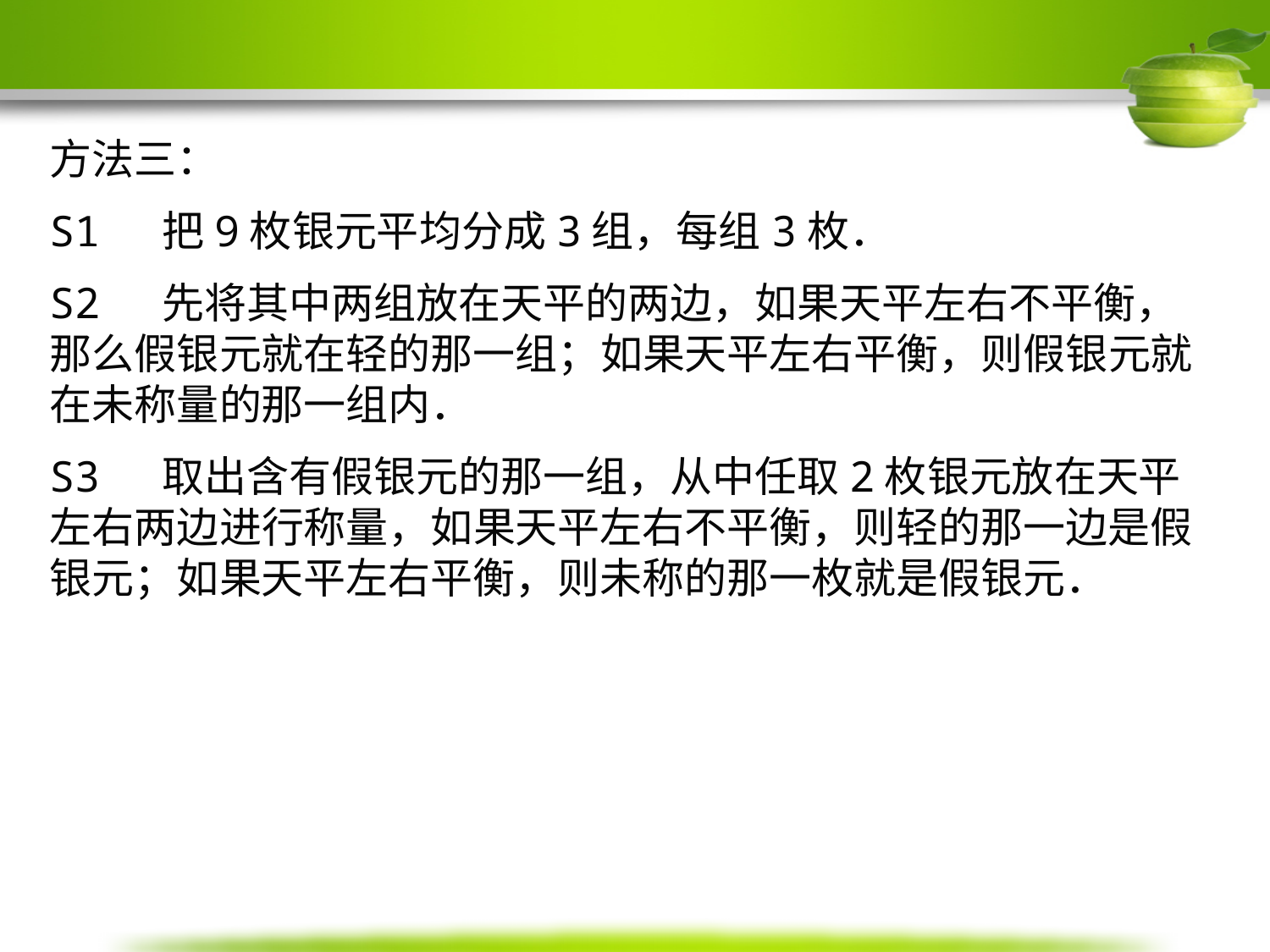

方法三：
S1  把9枚银元平均分成3组，每组3枚．
S2  先将其中两组放在天平的两边，如果天平左右不平衡，那么假银元就在轻的那一组；如果天平左右平衡，则假银元就在未称量的那一组内．
S3  取出含有假银元的那一组，从中任取2枚银元放在天平左右两边进行称量，如果天平左右不平衡，则轻的那一边是假银元；如果天平左右平衡，则未称的那一枚就是假银元．